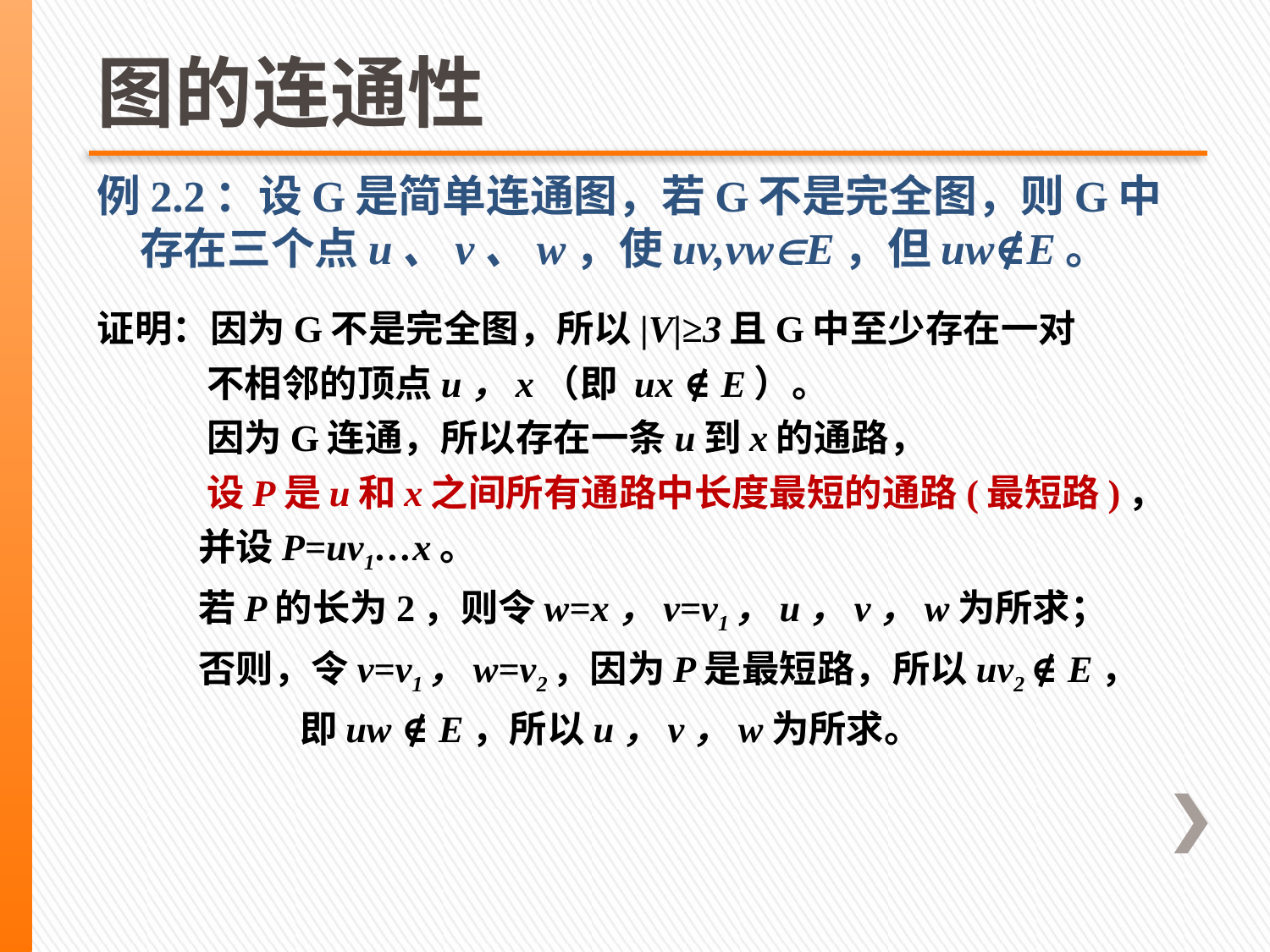

# 图的连通性
例2.2：设G是简单连通图，若G不是完全图，则G中存在三个点u、v、w，使uv,vw∈E，但uw∉E。
证明：因为G不是完全图，所以|V|≥3且G中至少存在一对
            不相邻的顶点u，x（即 ux ∉ E）。
            因为G连通，所以存在一条u到x的通路，
            设P是u和x之间所有通路中长度最短的通路(最短路)，
           并设P=uv1…x。
           若P的长为2，则令w=x，v=v1，u，v，w为所求；
           否则，令v=v1，w=v2，因为P是最短路，所以uv2 ∉ E，
                       即uw ∉ E，所以u，v，w为所求。